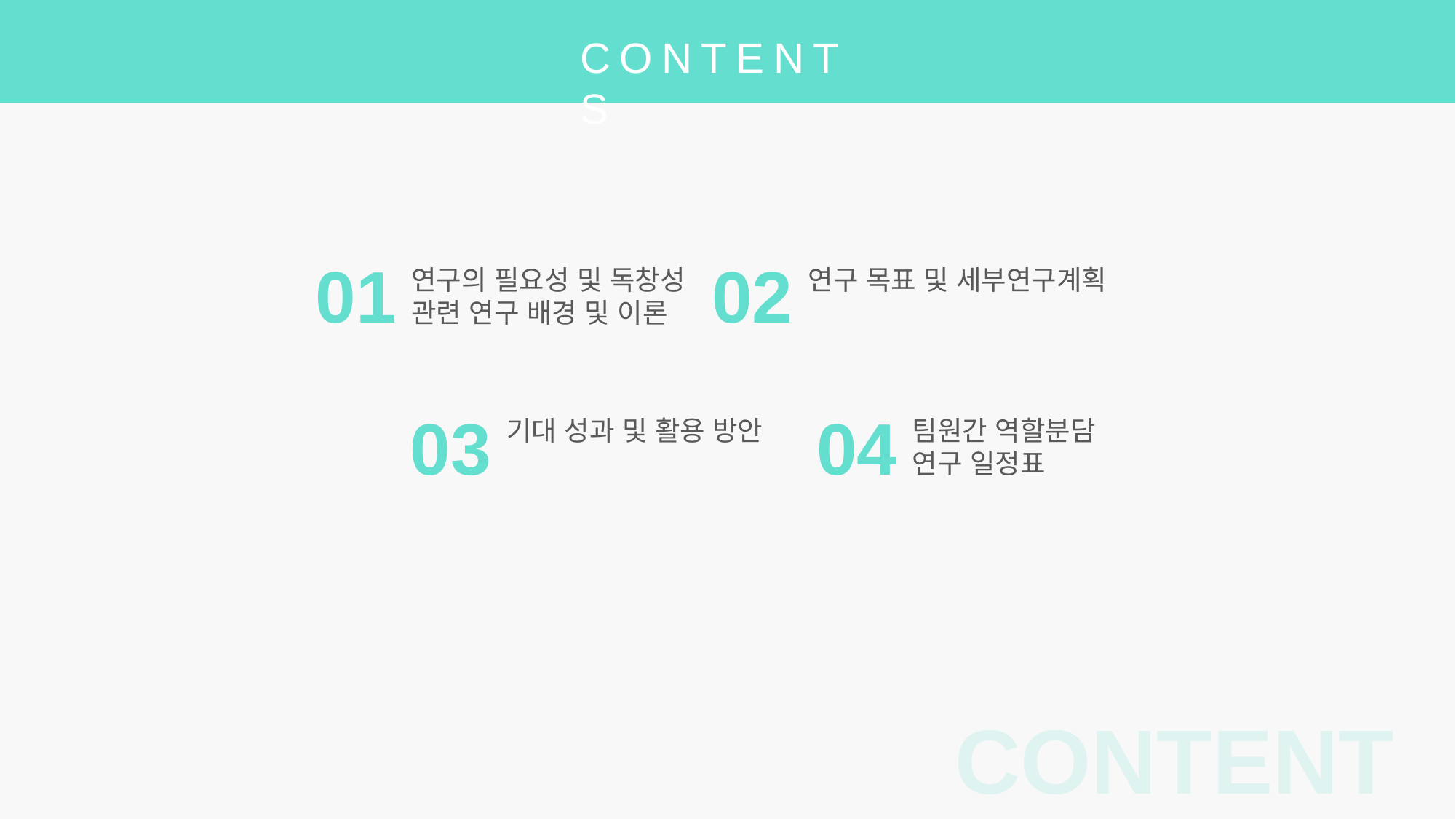

CONTENTS
01
연구의 필요성 및 독창성
관련 연구 배경 및 이론
02
연구 목표 및 세부연구계획
03
기대 성과 및 활용 방안
04
팀원간 역할분담
연구 일정표
CONTENTS